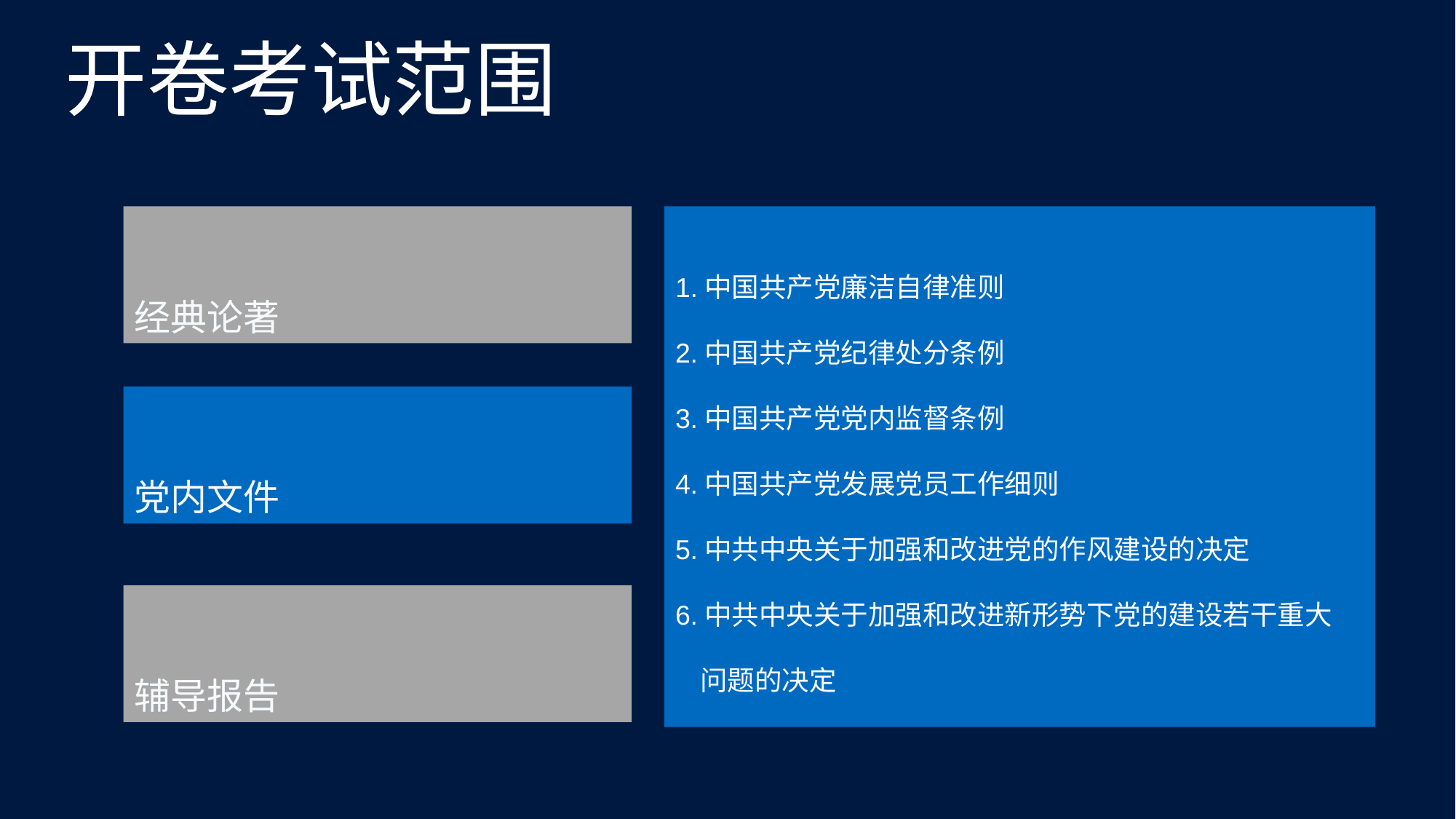

开卷考试范围
经典论著
1.中国共产党廉洁自律准则
2.中国共产党纪律处分条例
3.中国共产党党内监督条例
4.中国共产党发展党员工作细则
5.中共中央关于加强和改进党的作风建设的决定
6.中共中央关于加强和改进新形势下党的建设若干重大
   问题的决定
党内文件
辅导报告